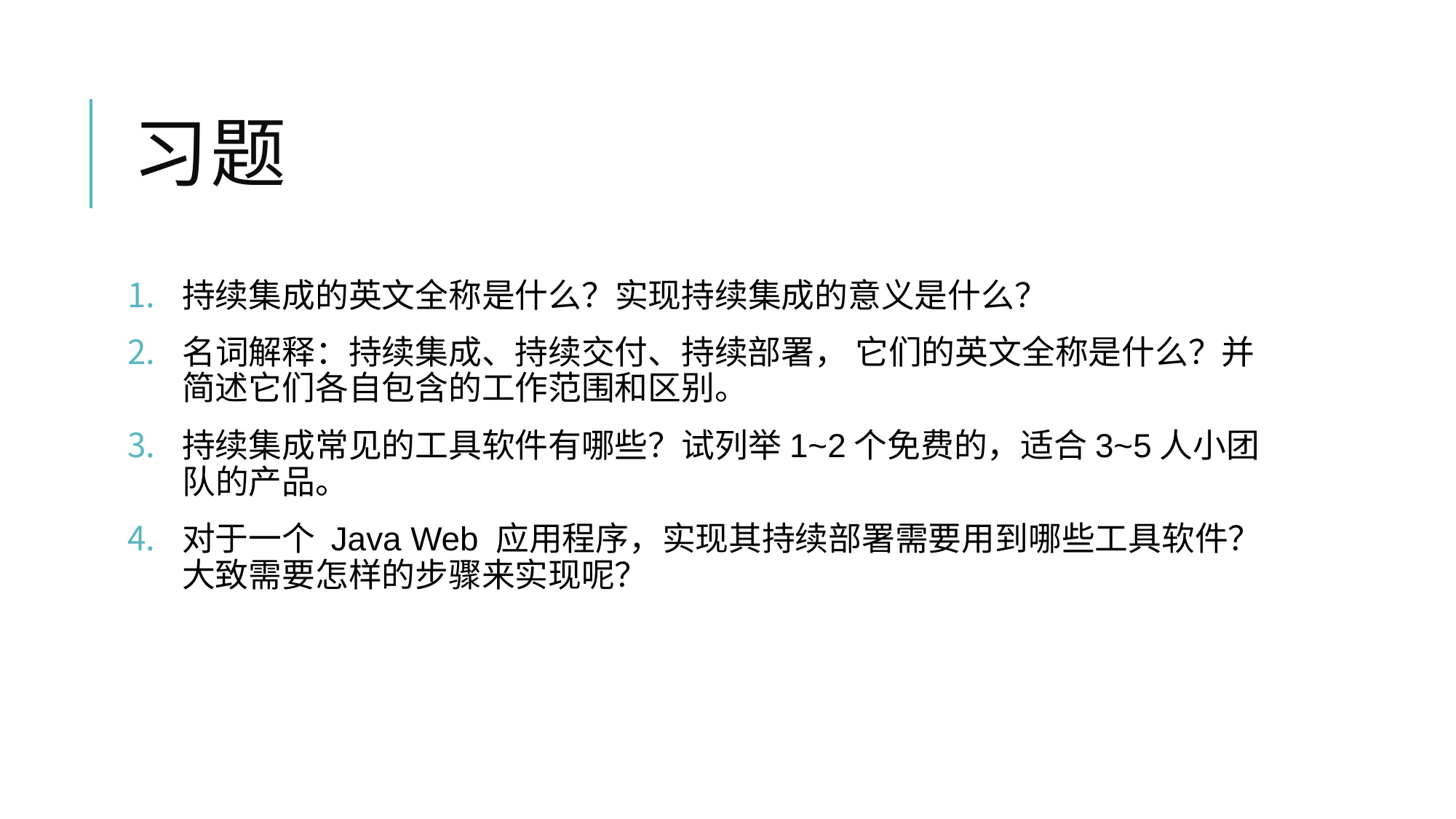

# 习题
持续集成的英文全称是什么？实现持续集成的意义是什么？
名词解释：持续集成、持续交付、持续部署， 它们的英文全称是什么？并简述它们各自包含的工作范围和区别。
持续集成常见的工具软件有哪些？试列举1~2个免费的，适合3~5人小团队的产品。
对于一个 Java Web 应用程序，实现其持续部署需要用到哪些工具软件？大致需要怎样的步骤来实现呢？